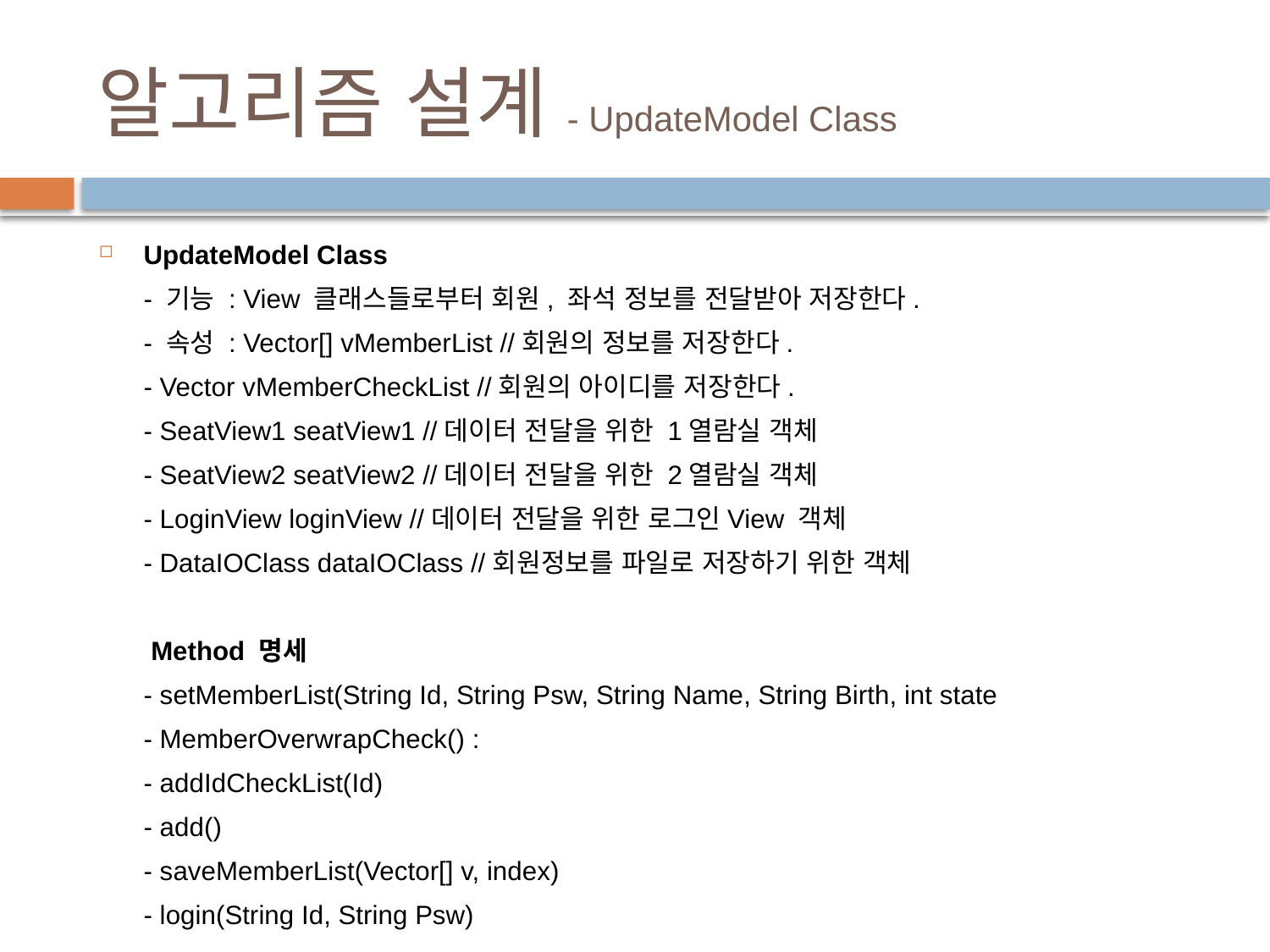

# 알고리즘 설계- UpdateModel Class
UpdateModel Class
	- 기능 : View 클래스들로부터 회원, 좌석 정보를 전달받아 저장한다.
	- 속성 : Vector[] vMemberList //회원의 정보를 저장한다.
	- Vector vMemberCheckList //회원의 아이디를 저장한다.
	- SeatView1 seatView1 //데이터 전달을 위한 1열람실 객체
	- SeatView2 seatView2 //데이터 전달을 위한 2열람실 객체
	- LoginView loginView //데이터 전달을 위한 로그인View 객체
	- DataIOClass dataIOClass //회원정보를 파일로 저장하기 위한 객체

	 Method 명세
	- setMemberList(String Id, String Psw, String Name, String Birth, int state
	- MemberOverwrapCheck() :
	- addIdCheckList(Id)
	- add()
	- saveMemberList(Vector[] v, index)
	- login(String Id, String Psw)